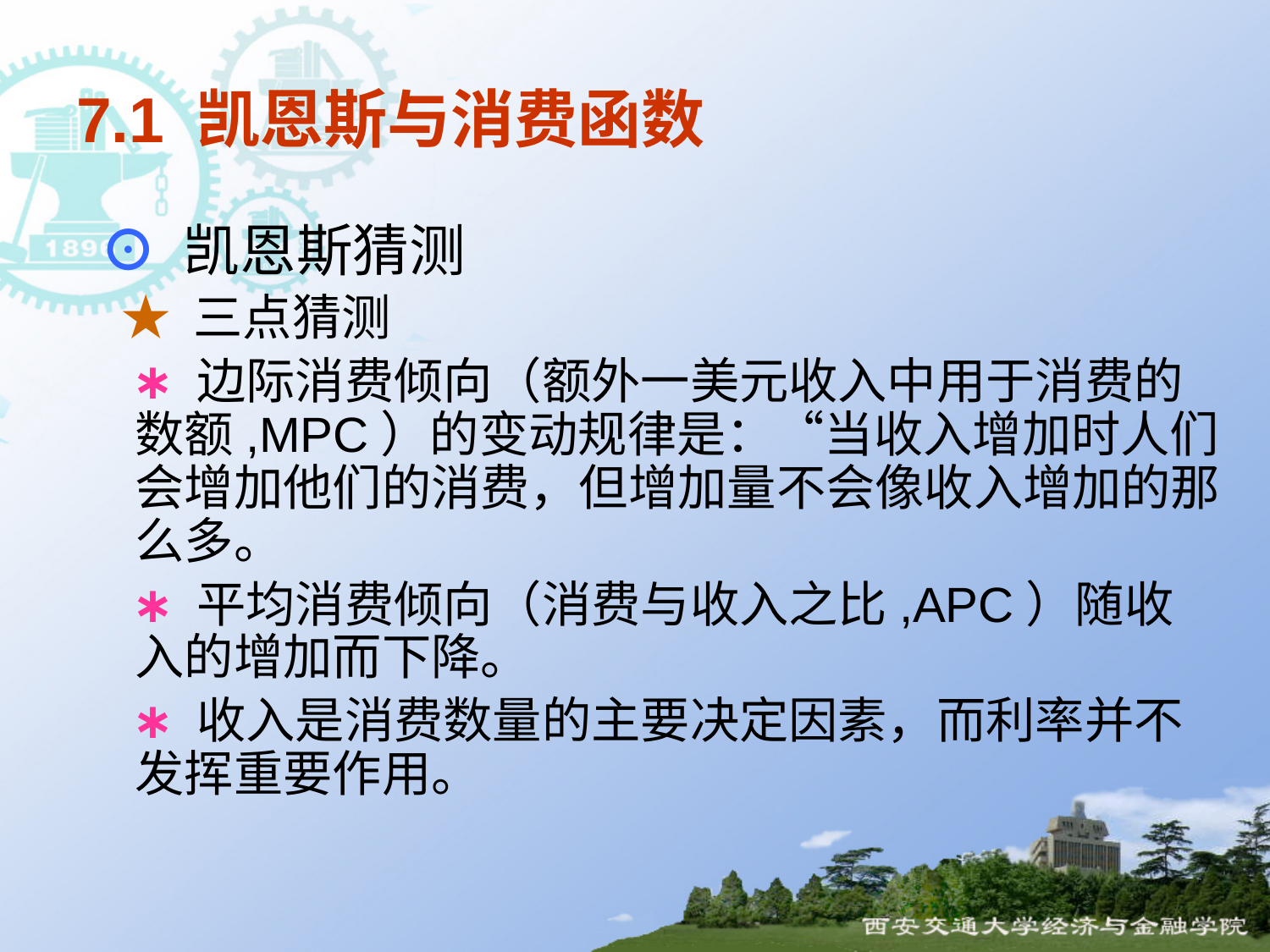

# 7.1 凯恩斯与消费函数
 ⊙ 凯恩斯猜测
   ★ 三点猜测
    ∗ 边际消费倾向（额外一美元收入中用于消费的数额,MPC）的变动规律是：“当收入增加时人们会增加他们的消费，但增加量不会像收入增加的那么多。
    ∗ 平均消费倾向（消费与收入之比,APC）随收入的增加而下降。
    ∗ 收入是消费数量的主要决定因素，而利率并不发挥重要作用。